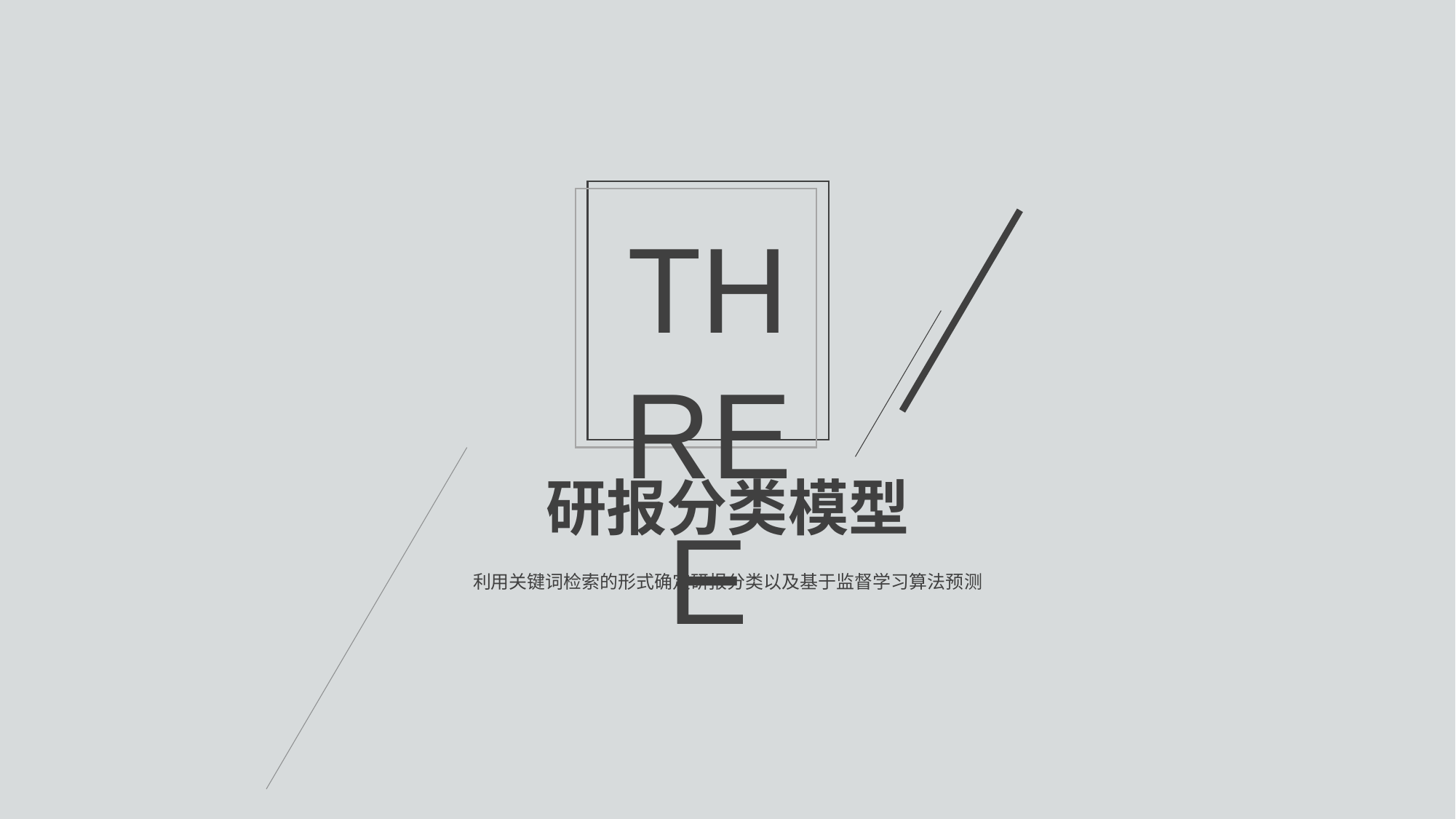

THREE
研报分类模型
利用关键词检索的形式确定研报分类以及基于监督学习算法预测